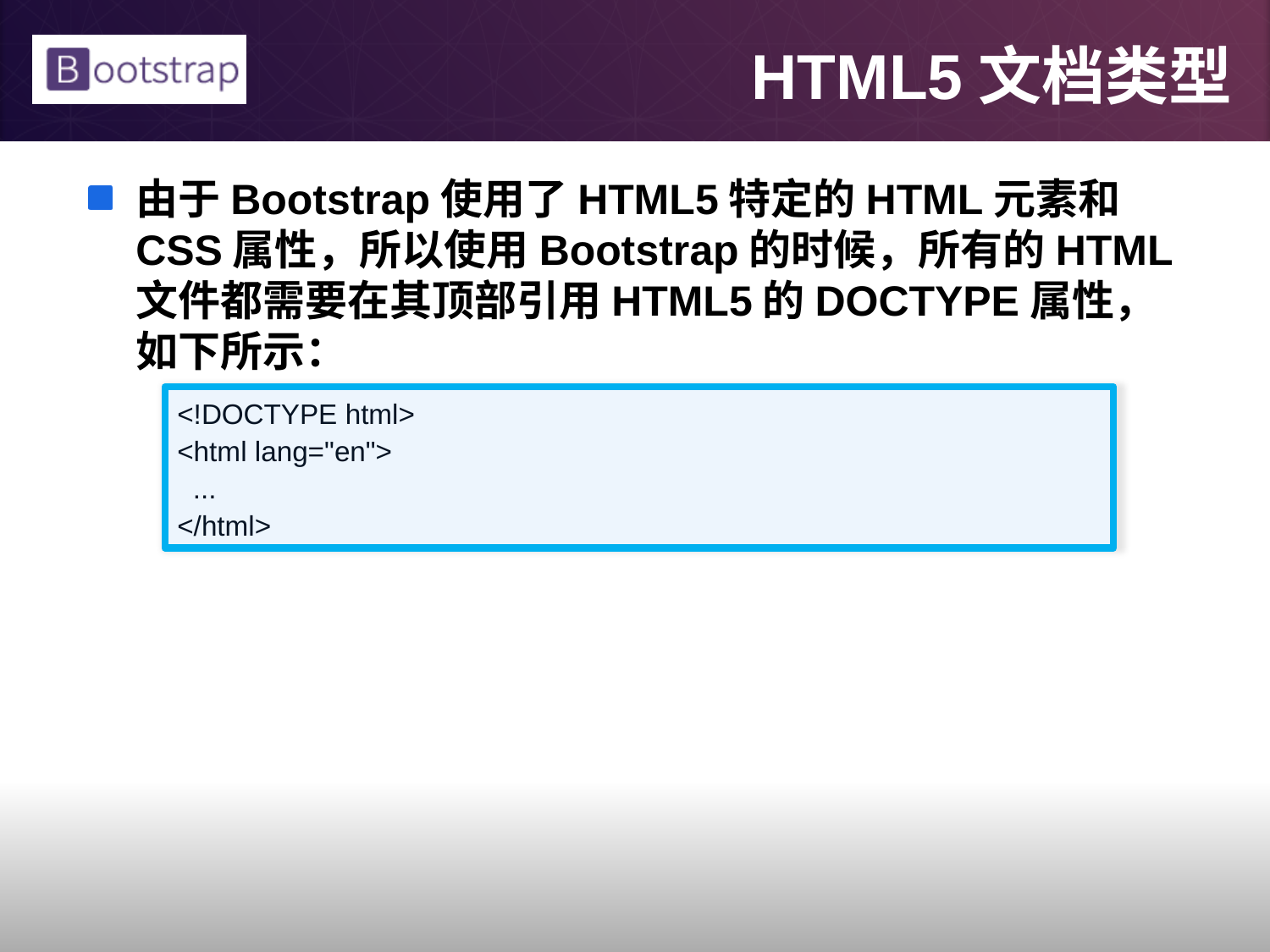

# HTML5文档类型
由于Bootstrap使用了HTML5特定的HTML元素和CSS属性，所以使用Bootstrap的时候，所有的HTML文件都需要在其顶部引用HTML5的DOCTYPE属性，如下所示：
<!DOCTYPE html>
<html lang="en">
  ...
</html>